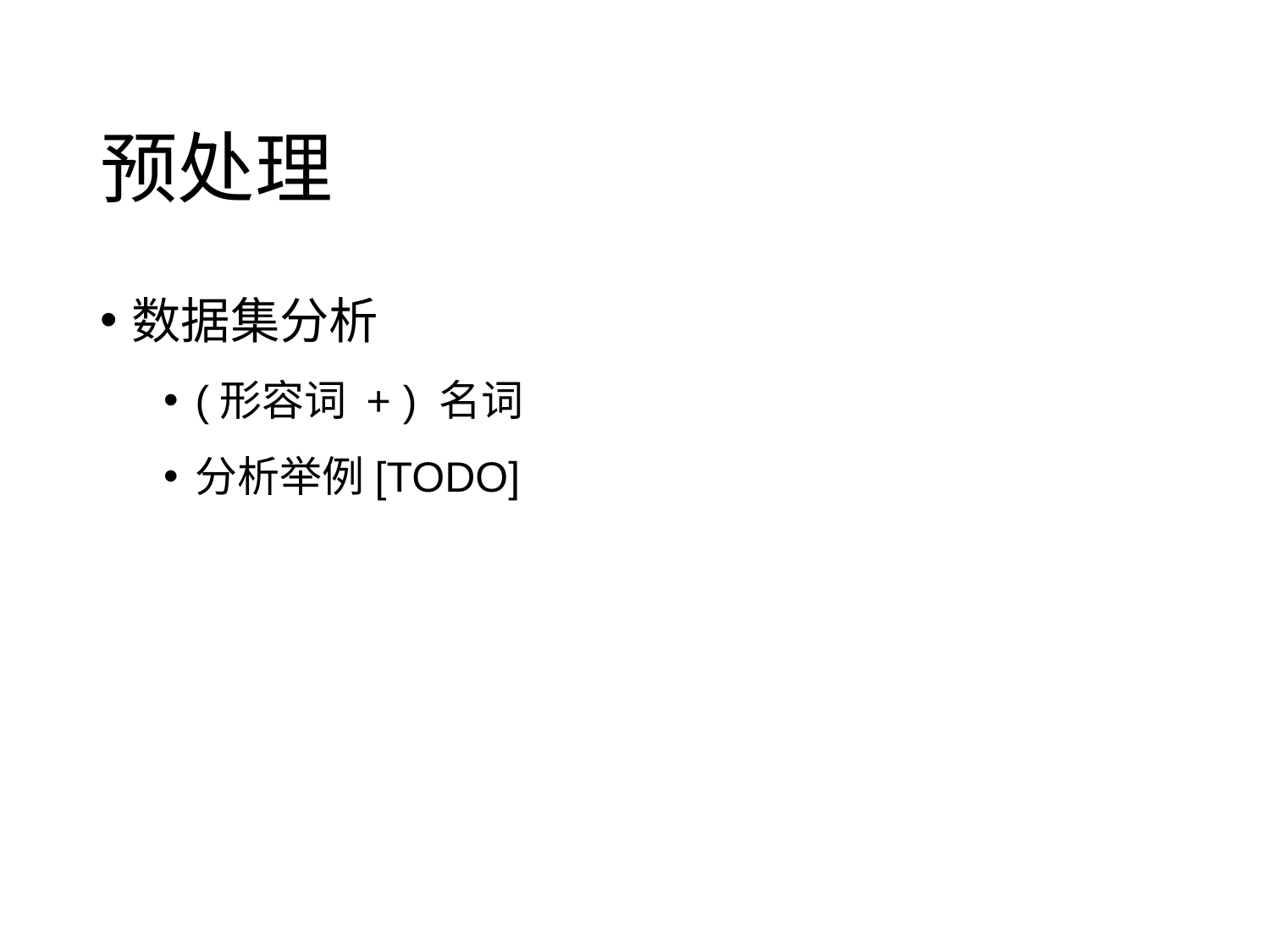

# 预处理
数据集分析
(形容词 + ) 名词
分析举例[TODO]